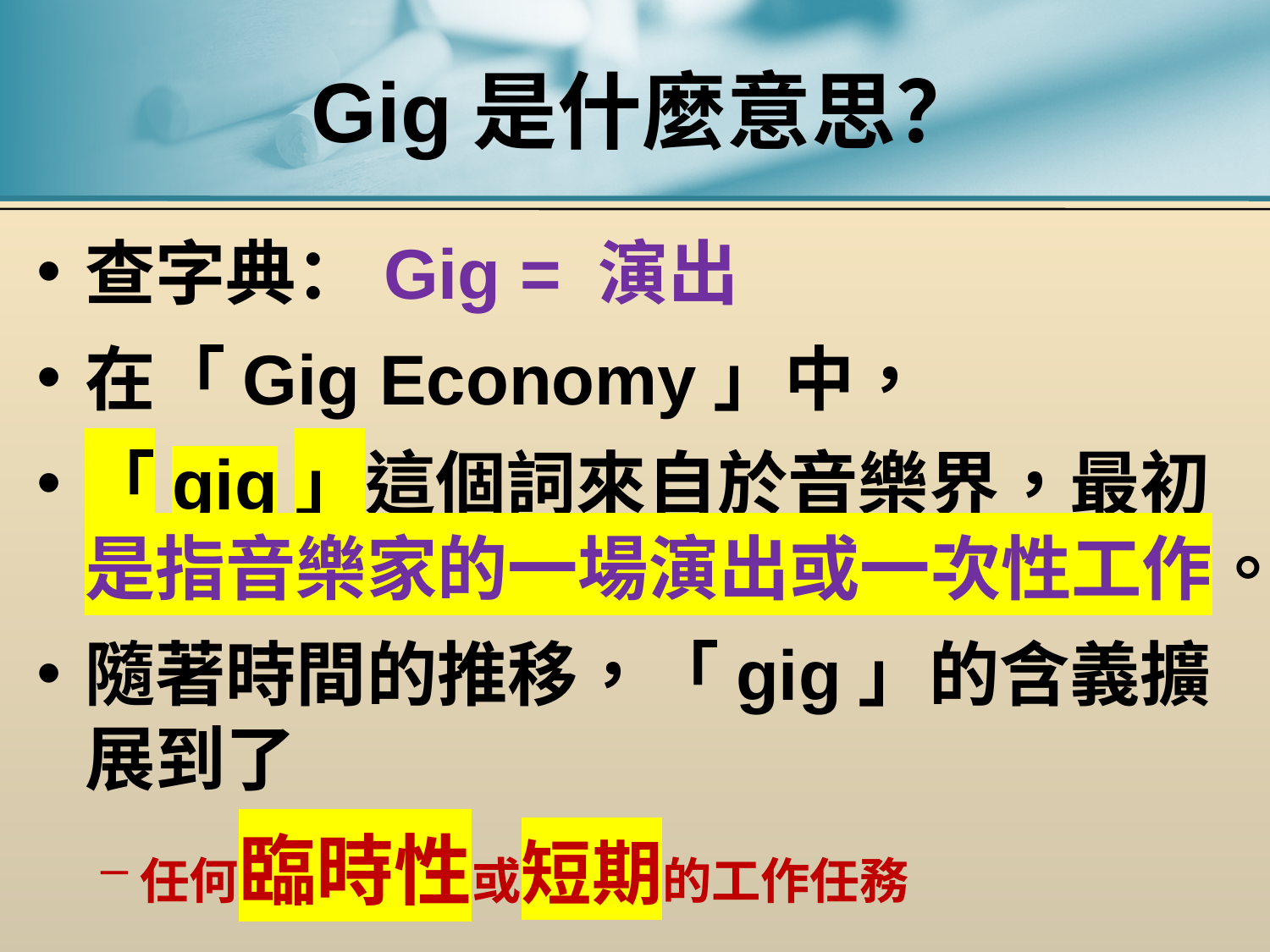

# Gig是什麼意思？
查字典：Gig = 演出
在「Gig Economy」中，
「gig」這個詞來自於音樂界，最初是指音樂家的一場演出或一次性工作。
隨著時間的推移，「gig」的含義擴展到了
任何臨時性或短期的工作任務